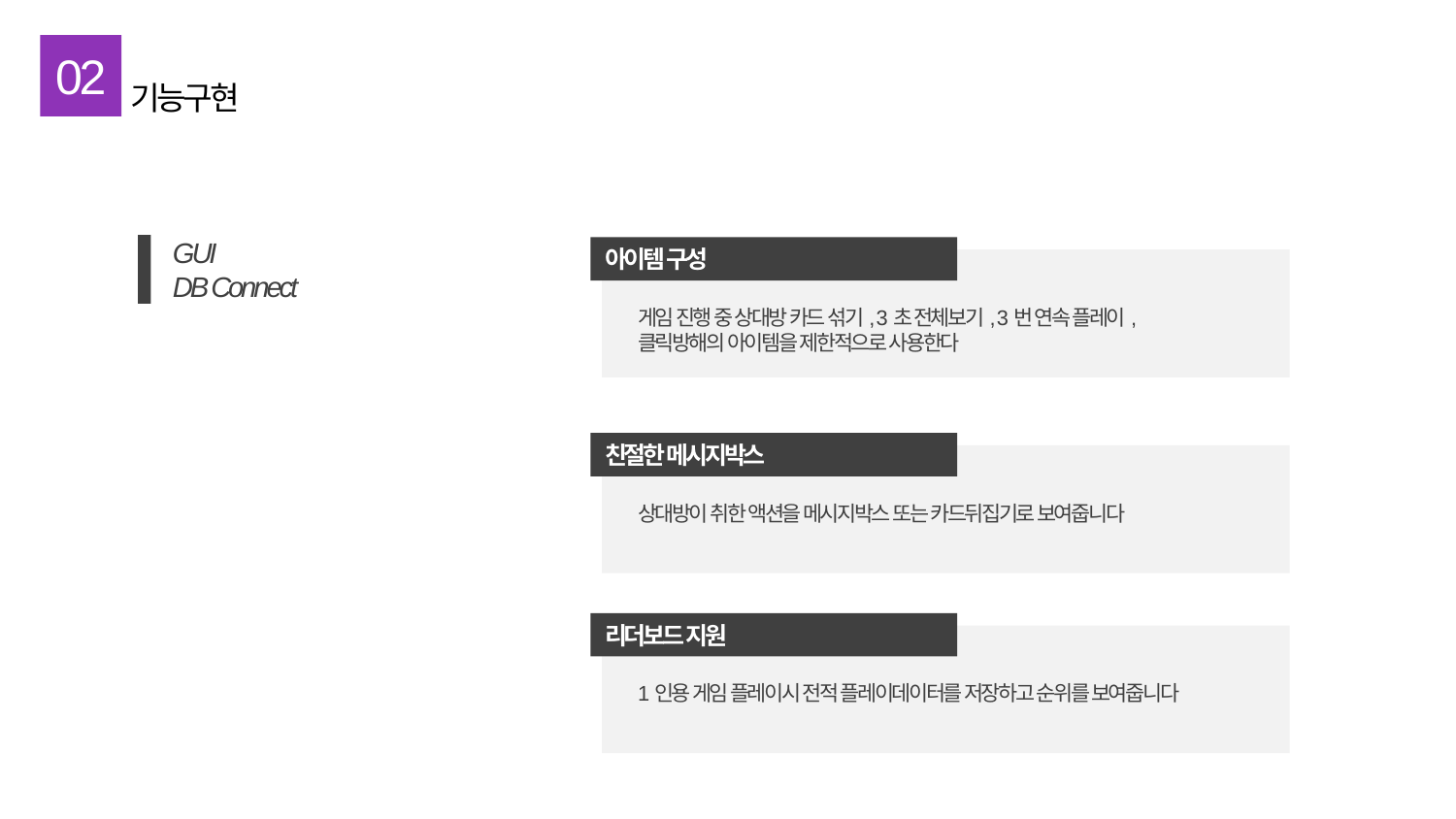

02
기능구현
GUI
DB Connect

아이템 구성

게임 진행 중 상대방 카드 섞기, 3초 전체보기, 3번 연속 플레이,
클릭방해의 아이템을 제한적으로 사용한다
친절한 메시지박스

상대방이 취한 액션을 메시지박스 또는 카드뒤집기로 보여줍니다
리더보드 지원

1인용 게임 플레이시 전적 플레이데이터를 저장하고 순위를 보여줍니다